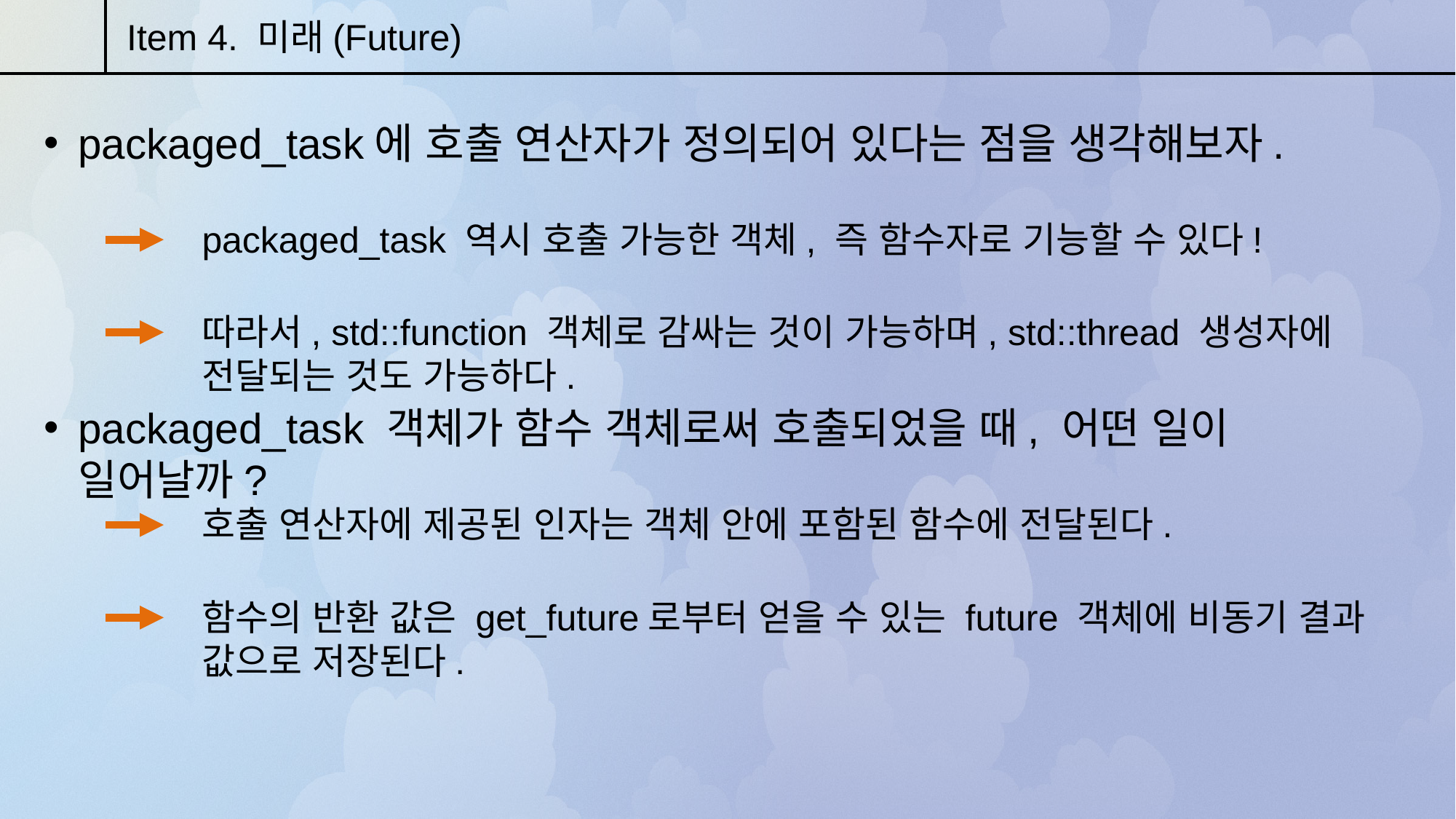

Item 4. 미래(Future)
packaged_task에 호출 연산자가 정의되어 있다는 점을 생각해보자.
packaged_task 역시 호출 가능한 객체, 즉 함수자로 기능할 수 있다!
따라서, std::function 객체로 감싸는 것이 가능하며, std::thread 생성자에 전달되는 것도 가능하다.
packaged_task 객체가 함수 객체로써 호출되었을 때, 어떤 일이 일어날까?
호출 연산자에 제공된 인자는 객체 안에 포함된 함수에 전달된다.
함수의 반환 값은 get_future로부터 얻을 수 있는 future 객체에 비동기 결과 값으로 저장된다.